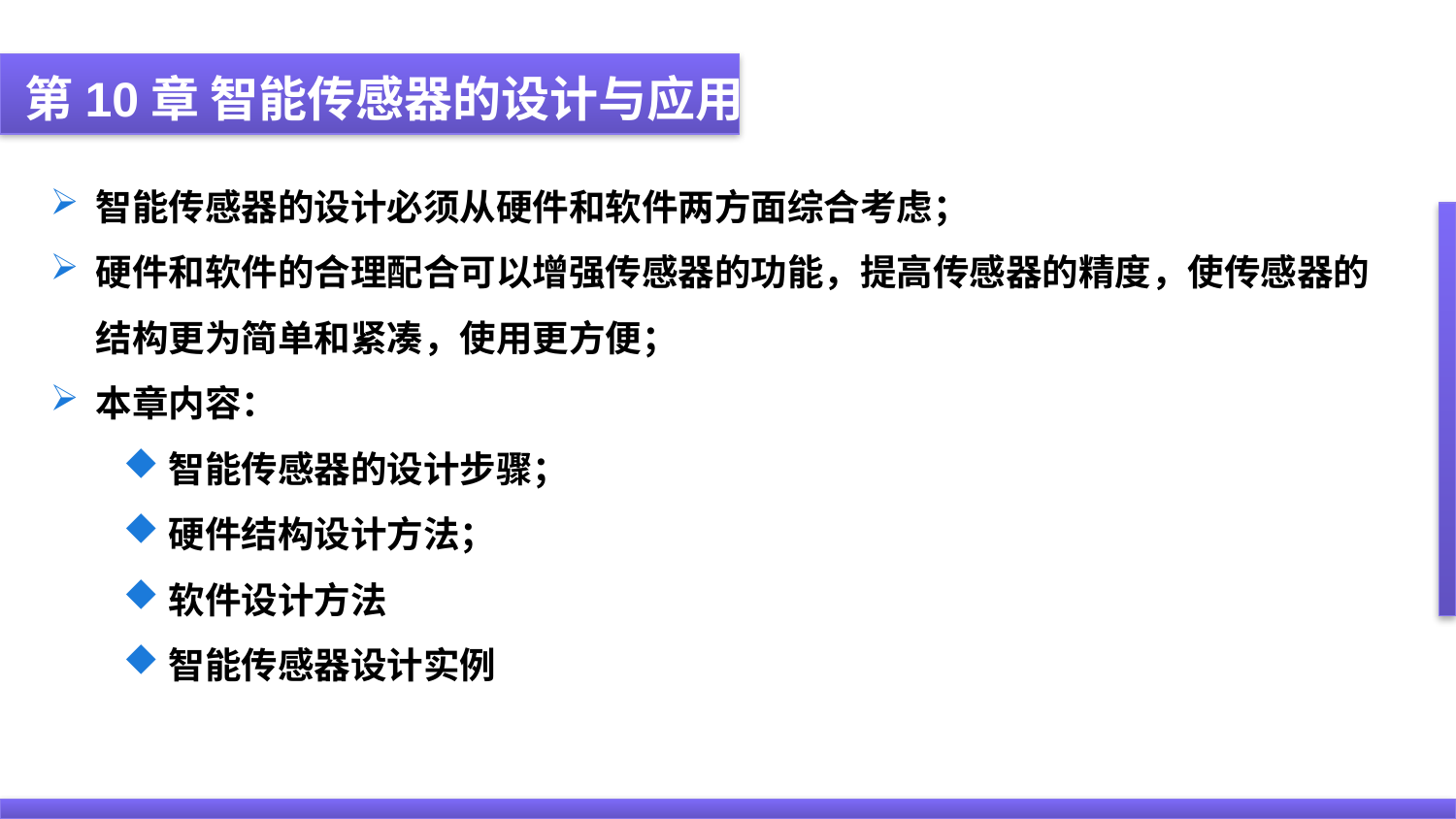

第10章 智能传感器的设计与应用
智能传感器的设计必须从硬件和软件两方面综合考虑；
硬件和软件的合理配合可以增强传感器的功能，提高传感器的精度，使传感器的结构更为简单和紧凑，使用更方便；
本章内容：
智能传感器的设计步骤；
硬件结构设计方法；
软件设计方法
智能传感器设计实例